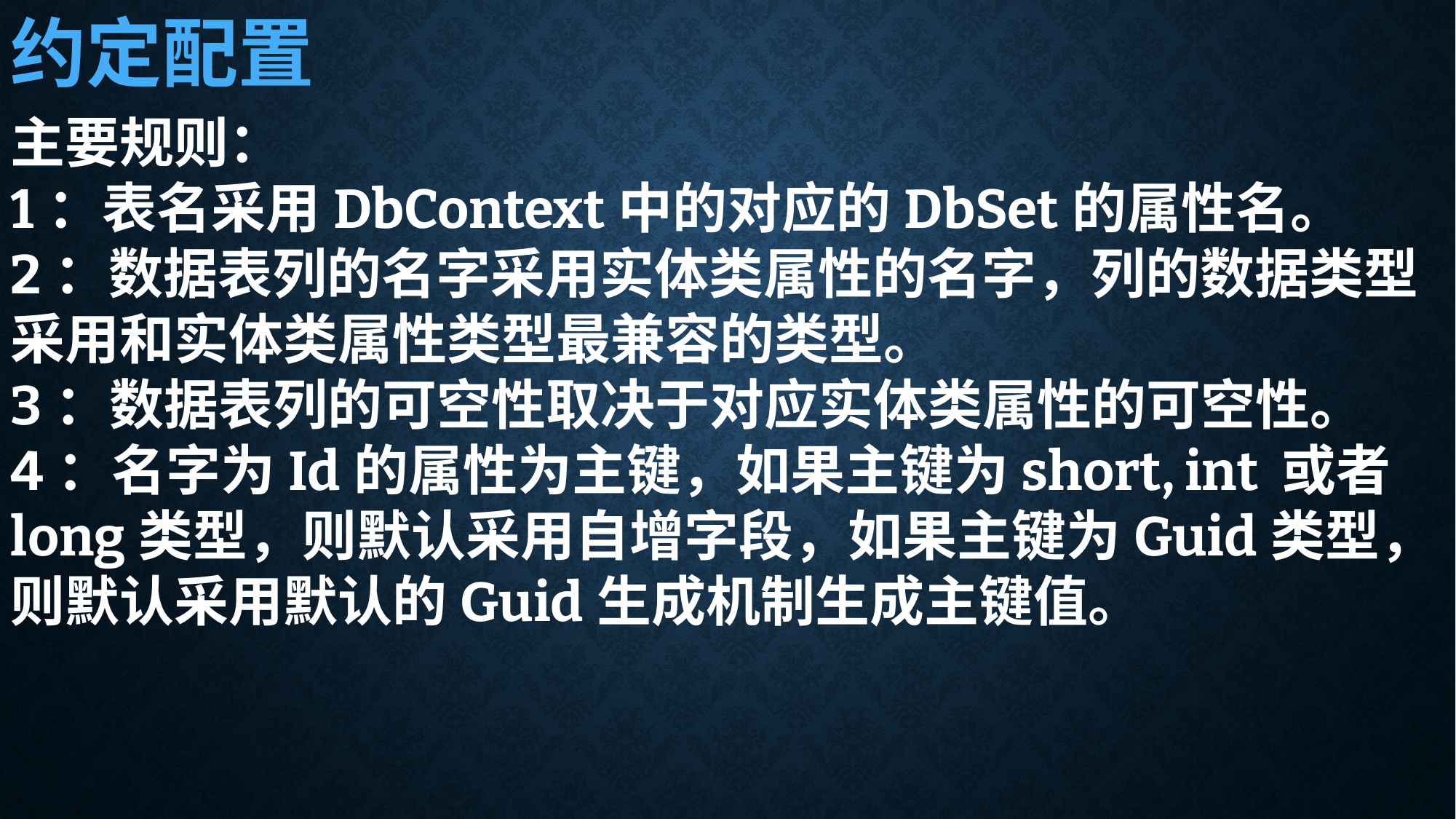

约定配置
主要规则：
1：表名采用DbContext中的对应的DbSet的属性名。
2：数据表列的名字采用实体类属性的名字，列的数据类型采用和实体类属性类型最兼容的类型。
3：数据表列的可空性取决于对应实体类属性的可空性。
4：名字为Id的属性为主键，如果主键为short, int 或者 long类型，则默认采用自增字段，如果主键为Guid类型，则默认采用默认的Guid生成机制生成主键值。